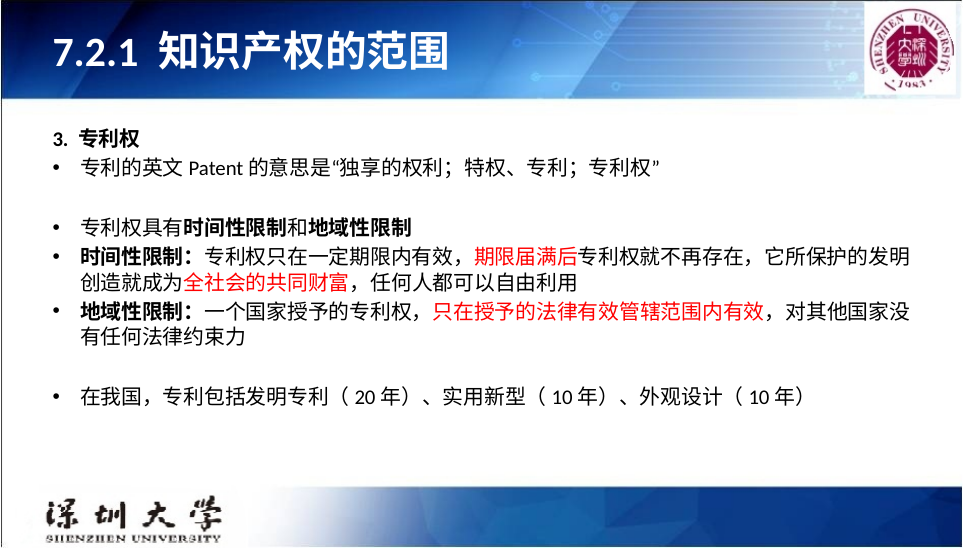

# 7.2.1 知识产权的范围
3. 专利权
专利的英文Patent的意思是“独享的权利；特权、专利；专利权”

专利权具有时间性限制和地域性限制
时间性限制：专利权只在一定期限内有效，期限届满后专利权就不再存在，它所保护的发明创造就成为全社会的共同财富，任何人都可以自由利用
地域性限制：一个国家授予的专利权，只在授予的法律有效管辖范围内有效，对其他国家没有任何法律约束力

在我国，专利包括发明专利（20年）、实用新型（10年）、外观设计（10年）
255